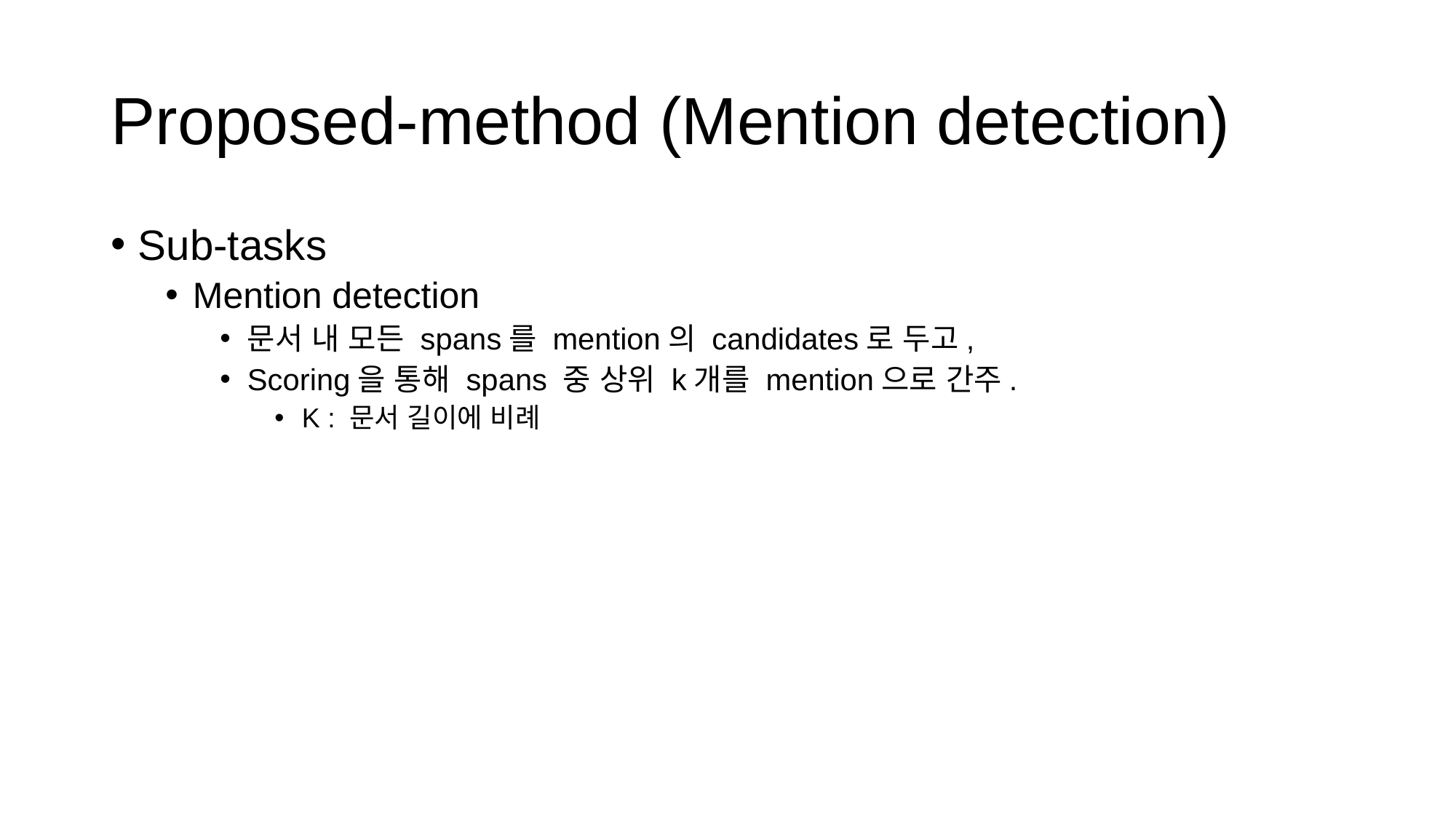

# Proposed-method (Mention detection)
Sub-tasks
Mention detection
문서 내 모든 spans를 mention의 candidates로 두고,
Scoring을 통해 spans 중 상위 k개를 mention으로 간주.
K : 문서 길이에 비례